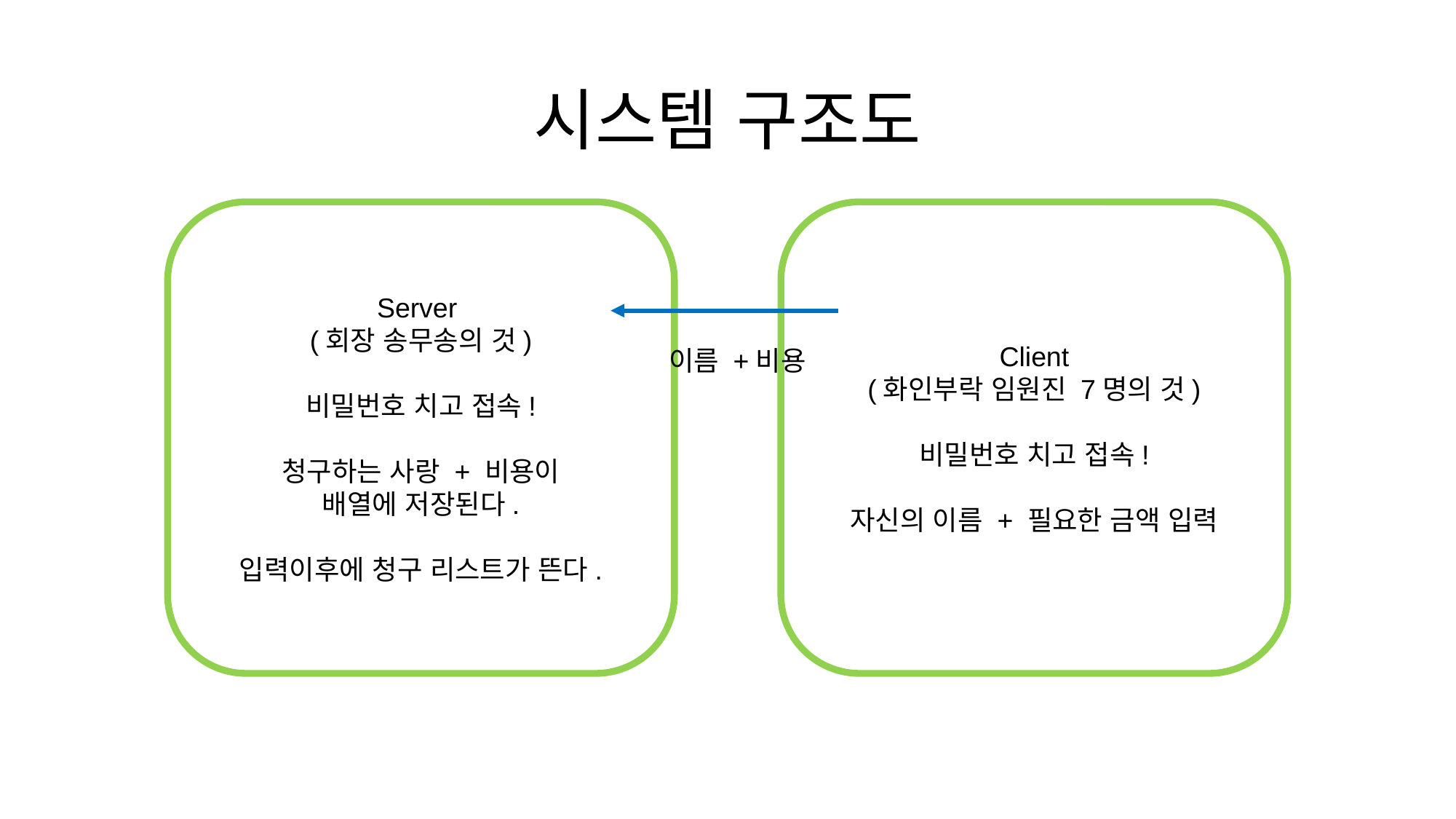

# 시스템 구조도
Server
(회장 송무송의 것)

비밀번호 치고 접속!

청구하는 사랑 + 비용이
배열에 저장된다.

입력이후에 청구 리스트가 뜬다.
Client
(화인부락 임원진 7명의 것)

비밀번호 치고 접속!

자신의 이름 + 필요한 금액 입력
이름 +비용